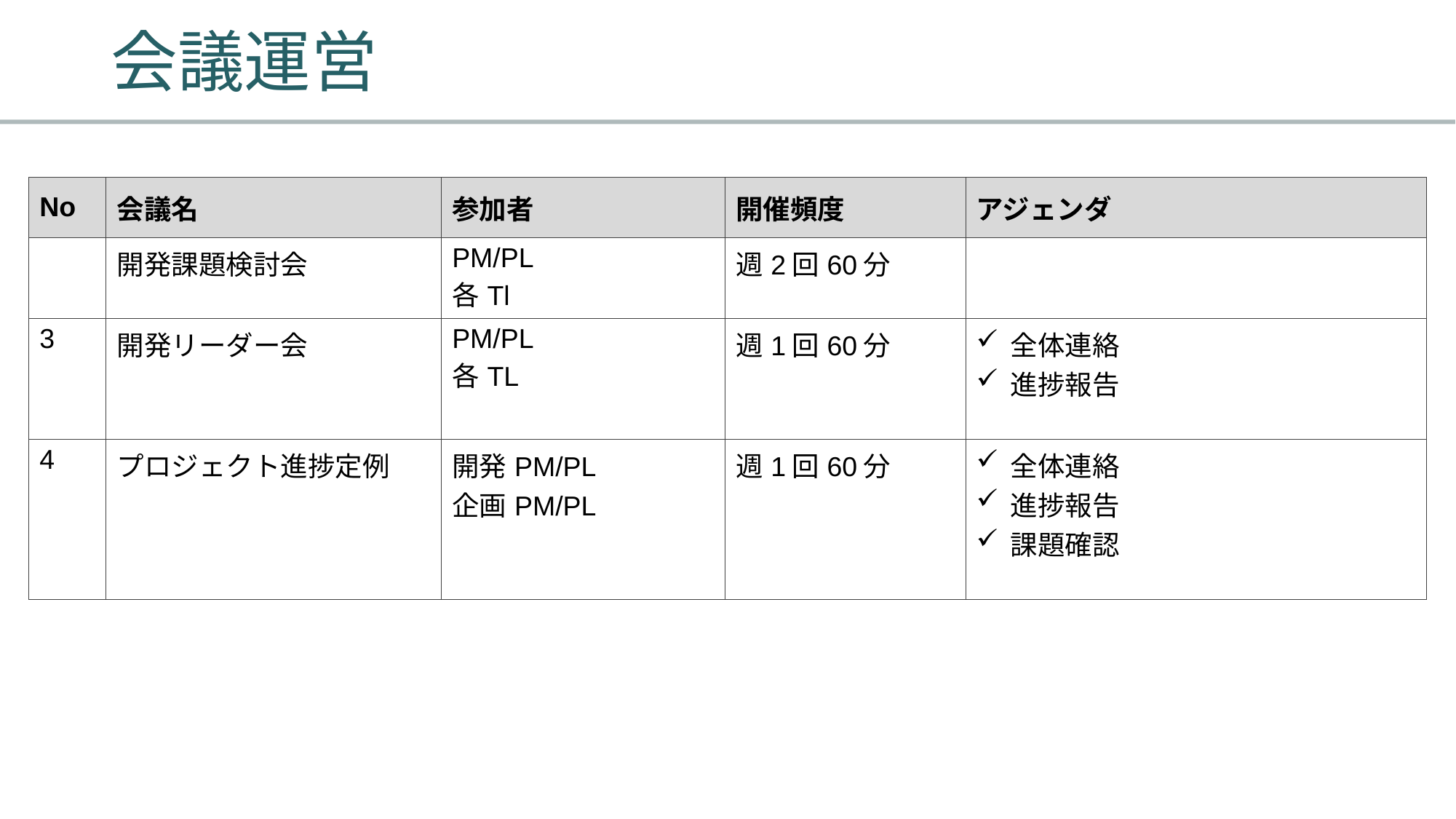

# 会議運営
| No | 会議名 | 参加者 | 開催頻度 | アジェンダ |
| --- | --- | --- | --- | --- |
|  | 開発課題検討会 | PM/PL 各Tl | 週2回60分 |  |
| 3 | 開発リーダー会 | PM/PL 各TL | 週1回60分 | 全体連絡 進捗報告 |
| 4 | プロジェクト進捗定例 | 開発PM/PL 企画PM/PL | 週1回60分 | 全体連絡 進捗報告 課題確認 |